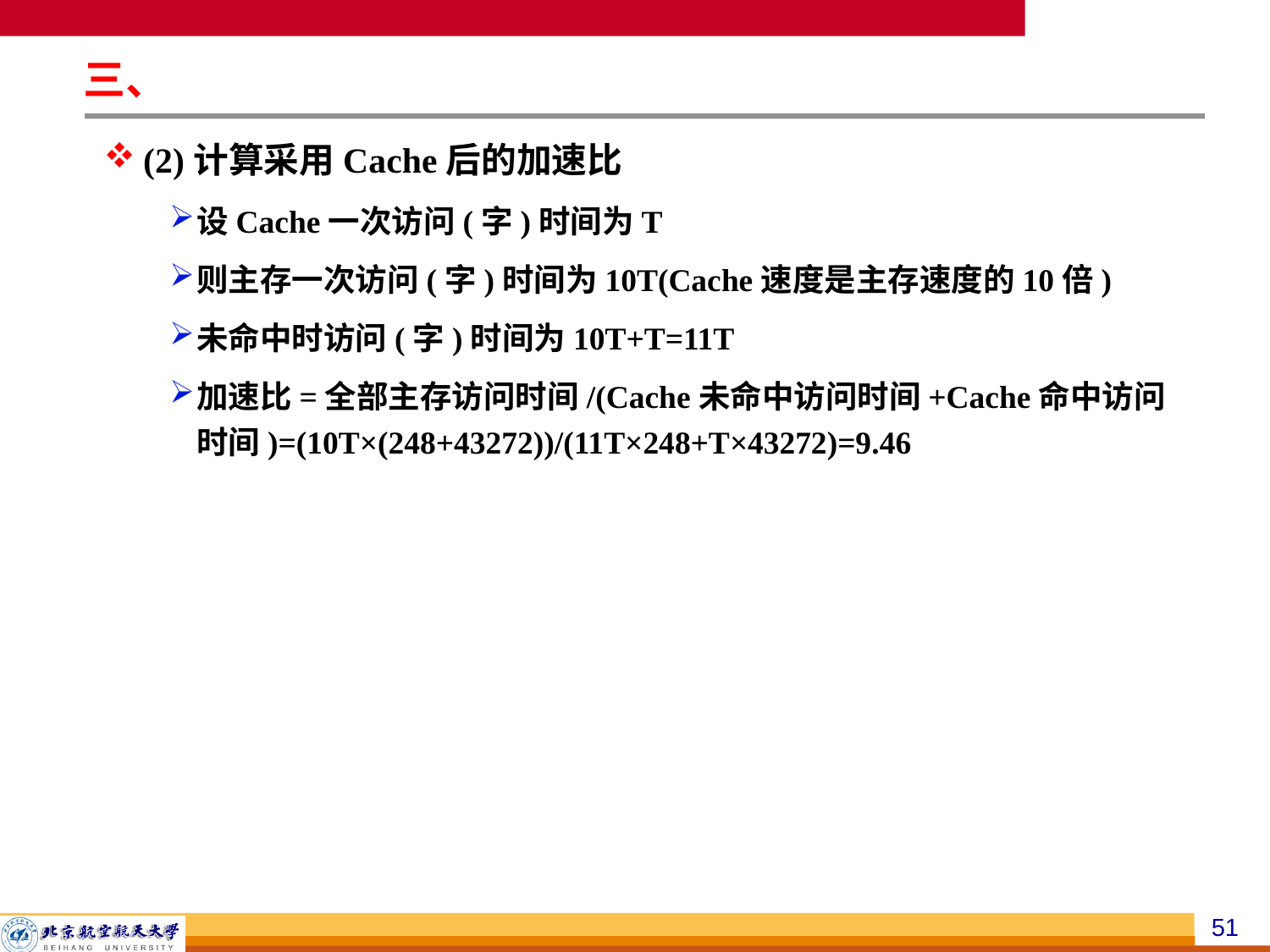

三、
(2)计算采用Cache后的加速比
设Cache一次访问(字)时间为T
则主存一次访问(字)时间为10T(Cache速度是主存速度的10倍)
未命中时访问(字)时间为10T+T=11T
加速比=全部主存访问时间/(Cache未命中访问时间+Cache命中访问时间)=(10T×(248+43272))/(11T×248+T×43272)=9.46